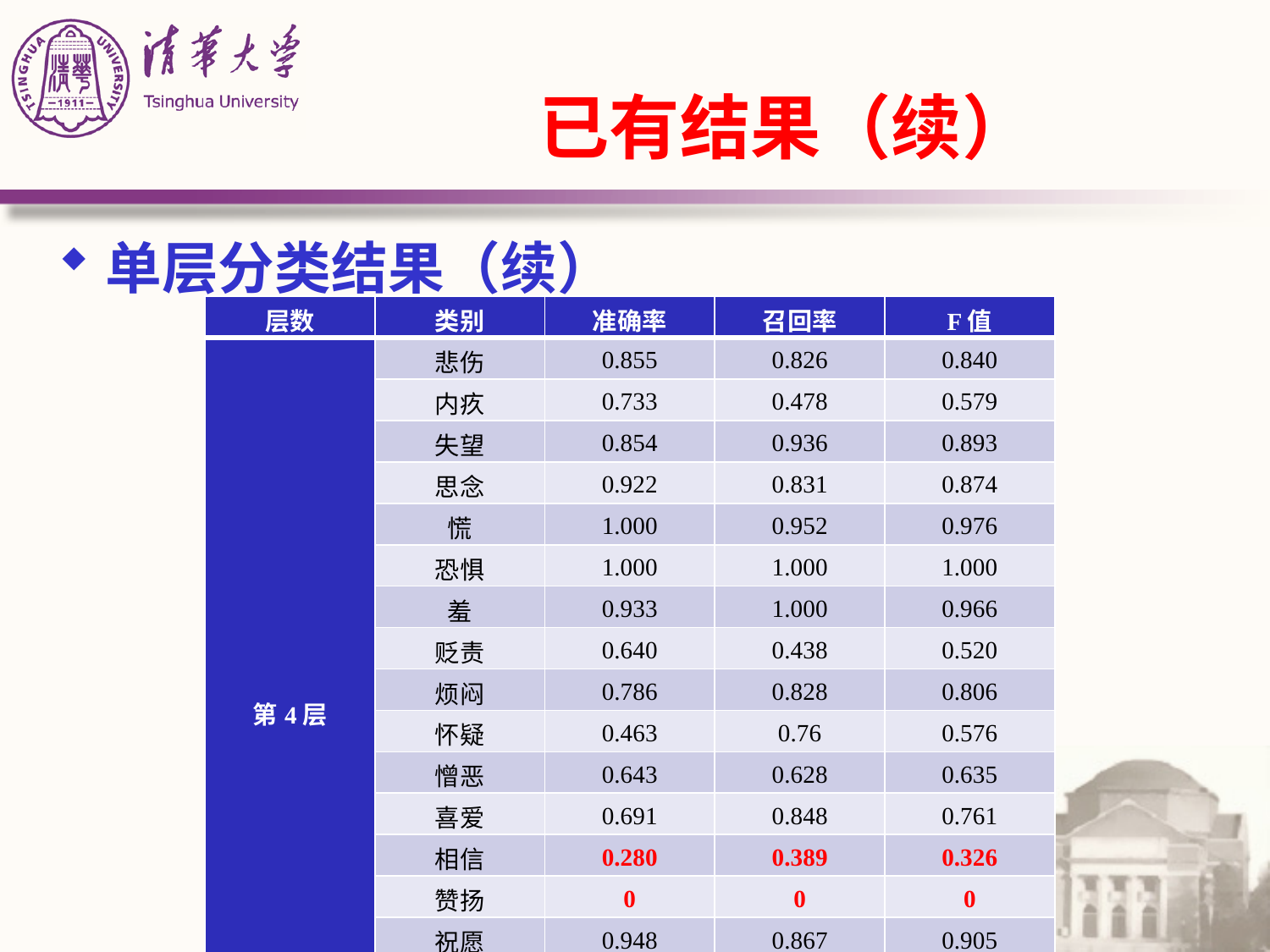

# 已有结果（续）
单层分类结果（续）
| 层数 | 类别 | 准确率 | 召回率 | F值 |
| --- | --- | --- | --- | --- |
| 第4层 | 悲伤 | 0.855 | 0.826 | 0.840 |
|  | 内疚 | 0.733 | 0.478 | 0.579 |
|  | 失望 | 0.854 | 0.936 | 0.893 |
|  | 思念 | 0.922 | 0.831 | 0.874 |
|  | 慌 | 1.000 | 0.952 | 0.976 |
|  | 恐惧 | 1.000 | 1.000 | 1.000 |
|  | 羞 | 0.933 | 1.000 | 0.966 |
|  | 贬责 | 0.640 | 0.438 | 0.520 |
|  | 烦闷 | 0.786 | 0.828 | 0.806 |
|  | 怀疑 | 0.463 | 0.76 | 0.576 |
|  | 憎恶 | 0.643 | 0.628 | 0.635 |
|  | 喜爱 | 0.691 | 0.848 | 0.761 |
|  | 相信 | 0.280 | 0.389 | 0.326 |
|  | 赞扬 | 0 | 0 | 0 |
|  | 祝愿 | 0.948 | 0.867 | 0.905 |
|  | 尊敬 | 0 | 0 | 0 |
|  | 安心 | 0.803 | 0.645 | 0.715 |
|  | 快乐 | 0.908 | 0.957 | 0.932 |